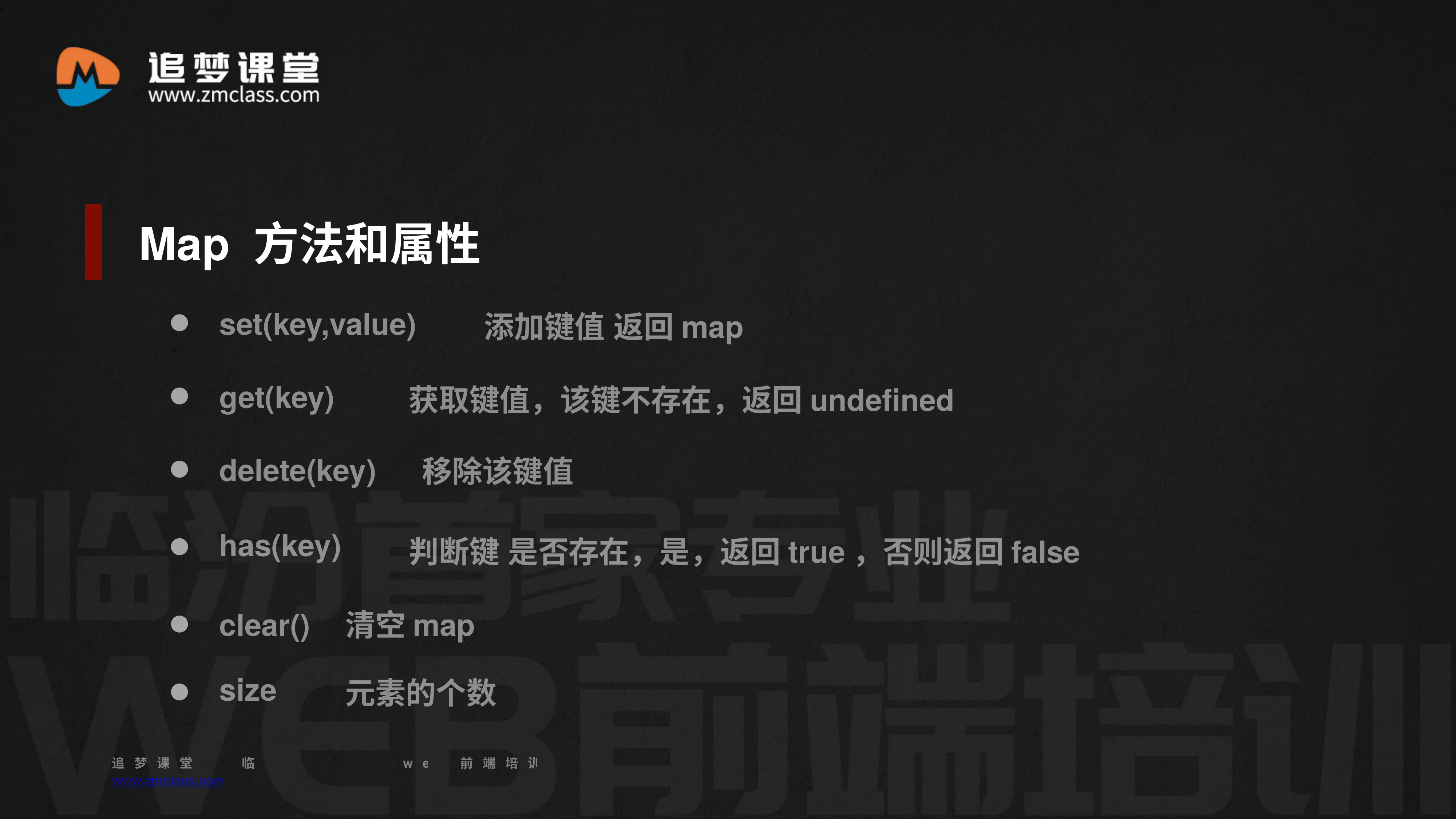

Map 方法和属性
set(key,value)
添加键值 返回map

get(key)
获取键值，该键不存在，返回undefined

移除该键值
delete(key)

has(key)
判断键 是否存在，是，返回true，否则返回false

清空map
clear()

size
元素的个数

追梦课堂   临汾首家专业的web前端培训机构                                                          www.zmclass.com
15